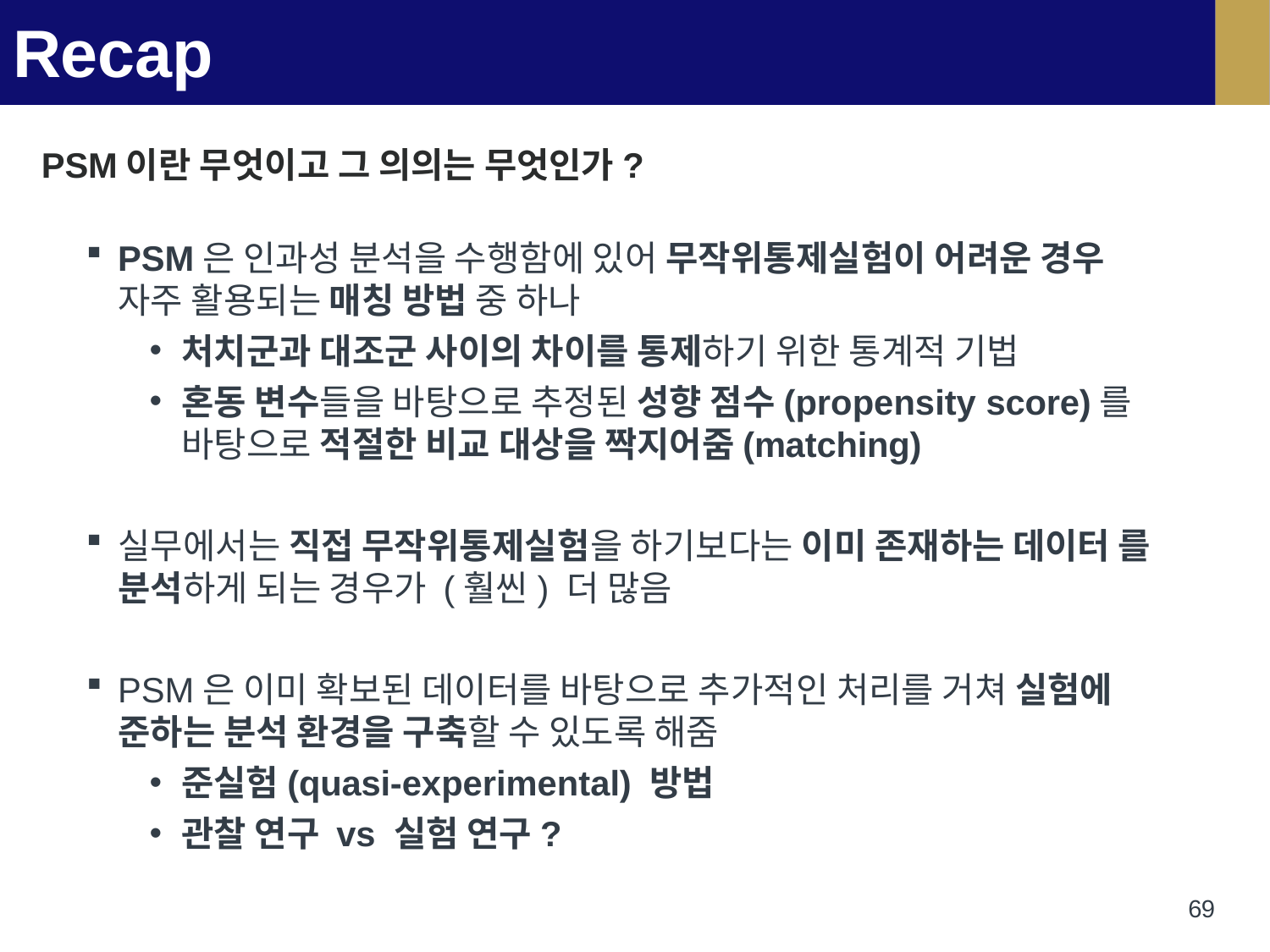

# Recap
PSM이란 무엇이고 그 의의는 무엇인가?

PSM은 인과성 분석을 수행함에 있어 무작위통제실험이 어려운 경우
자주 활용되는 매칭 방법 중 하나
처치군과 대조군 사이의 차이를 통제하기 위한 통계적 기법
혼동 변수들을 바탕으로 추정된 성향 점수(propensity score)를 바탕으로 적절한 비교 대상을 짝지어줌(matching)
실무에서는 직접 무작위통제실험을 하기보다는 이미 존재하는 데이터 를 분석하게 되는 경우가 (훨씬) 더 많음
PSM은 이미 확보된 데이터를 바탕으로 추가적인 처리를 거쳐 실험에
준하는 분석 환경을 구축할 수 있도록 해줌
준실험(quasi-experimental) 방법
관찰 연구 vs 실험 연구?
69